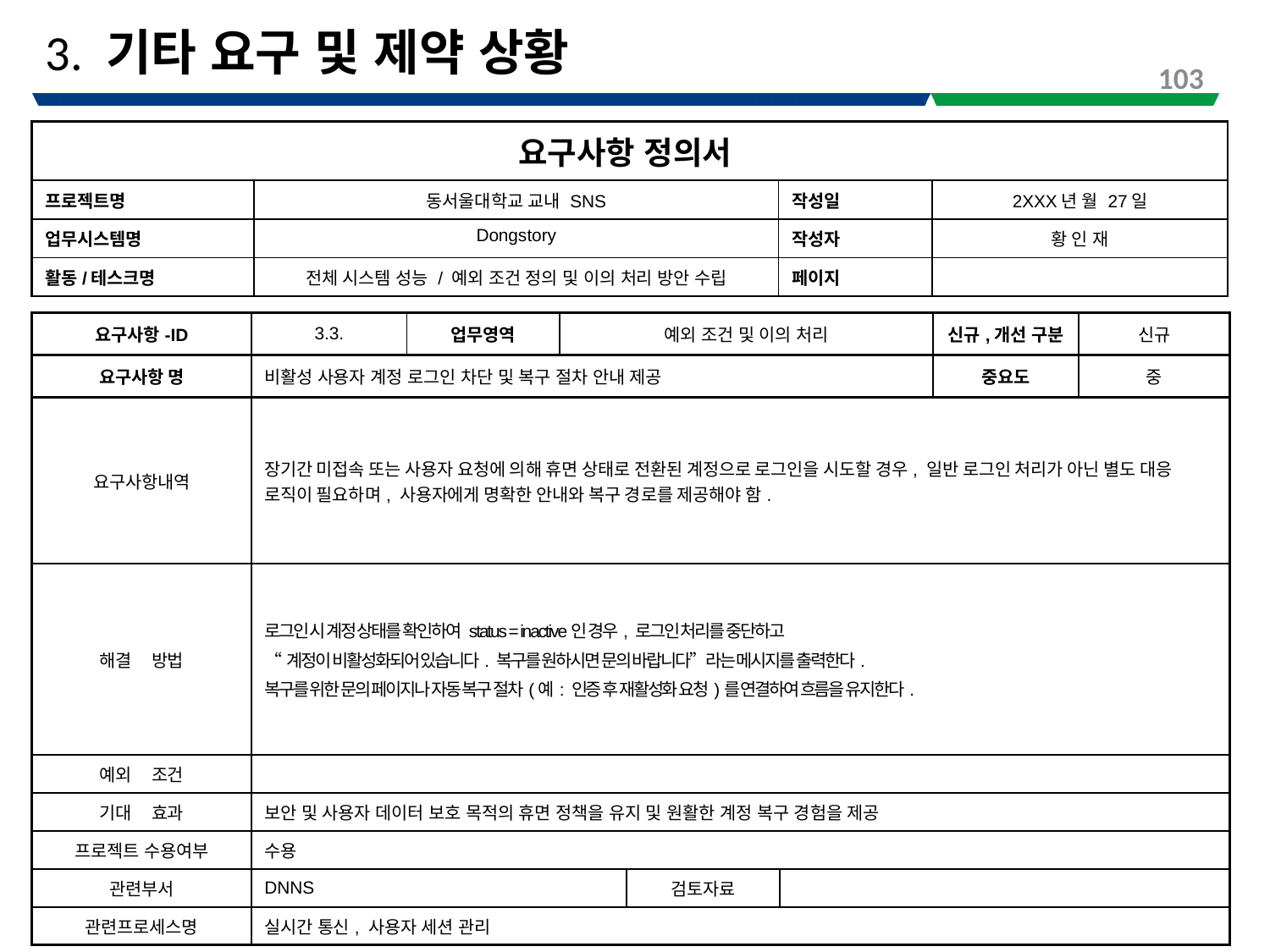

# 3. 기타 요구 및 제약 상황
103
| 요구사항 정의서 |  |  |  |
| --- | --- | --- | --- |
| 프로젝트명 | 동서울대학교 교내 SNS | 작성일 | 2XXX년 월 27일 |
| 업무시스템명 | Dongstory | 작성자 | 황 인 재 |
| 활동/테스크명 | 전체 시스템 성능 / 예외 조건 정의 및 이의 처리 방안 수립 | 페이지 |  |
| 요구사항-ID | 3.3. | 업무영역 | 예외 조건 및 이의 처리 |  |  | 신규,개선 구분 | 신규 |
| --- | --- | --- | --- | --- | --- | --- | --- |
| 요구사항 명 | 비활성 사용자 계정 로그인 차단 및 복구 절차 안내 제공 |  |  |  |  | 중요도 | 중 |
| 요구사항내역 | 장기간 미접속 또는 사용자 요청에 의해 휴면 상태로 전환된 계정으로 로그인을 시도할 경우, 일반 로그인 처리가 아닌 별도 대응 로직이 필요하며, 사용자에게 명확한 안내와 복구 경로를 제공해야 함. |  |  |  |  |  |  |
| 해결 방법 | 로그인 시 계정 상태를 확인하여 status = inactive인 경우, 로그인 처리를 중단하고 “계정이 비활성화되어 있습니다. 복구를 원하시면 문의 바랍니다”라는 메시지를 출력한다. 복구를 위한 문의 페이지나 자동 복구 절차(예: 인증 후 재활성화 요청)를 연결하여 흐름을 유지한다. |  |  |  |  |  |  |
| 예외 조건 |  |  |  |  |  |  |  |
| 기대 효과 | 보안 및 사용자 데이터 보호 목적의 휴면 정책을 유지 및 원활한 계정 복구 경험을 제공 |  |  |  |  |  |  |
| 프로젝트 수용여부 | 수용 |  |  |  |  |  |  |
| 관련부서 | DNNS |  |  | 검토자료 |  |  |  |
| 관련프로세스명 | 실시간 통신, 사용자 세션 관리 |  |  |  |  |  |  |